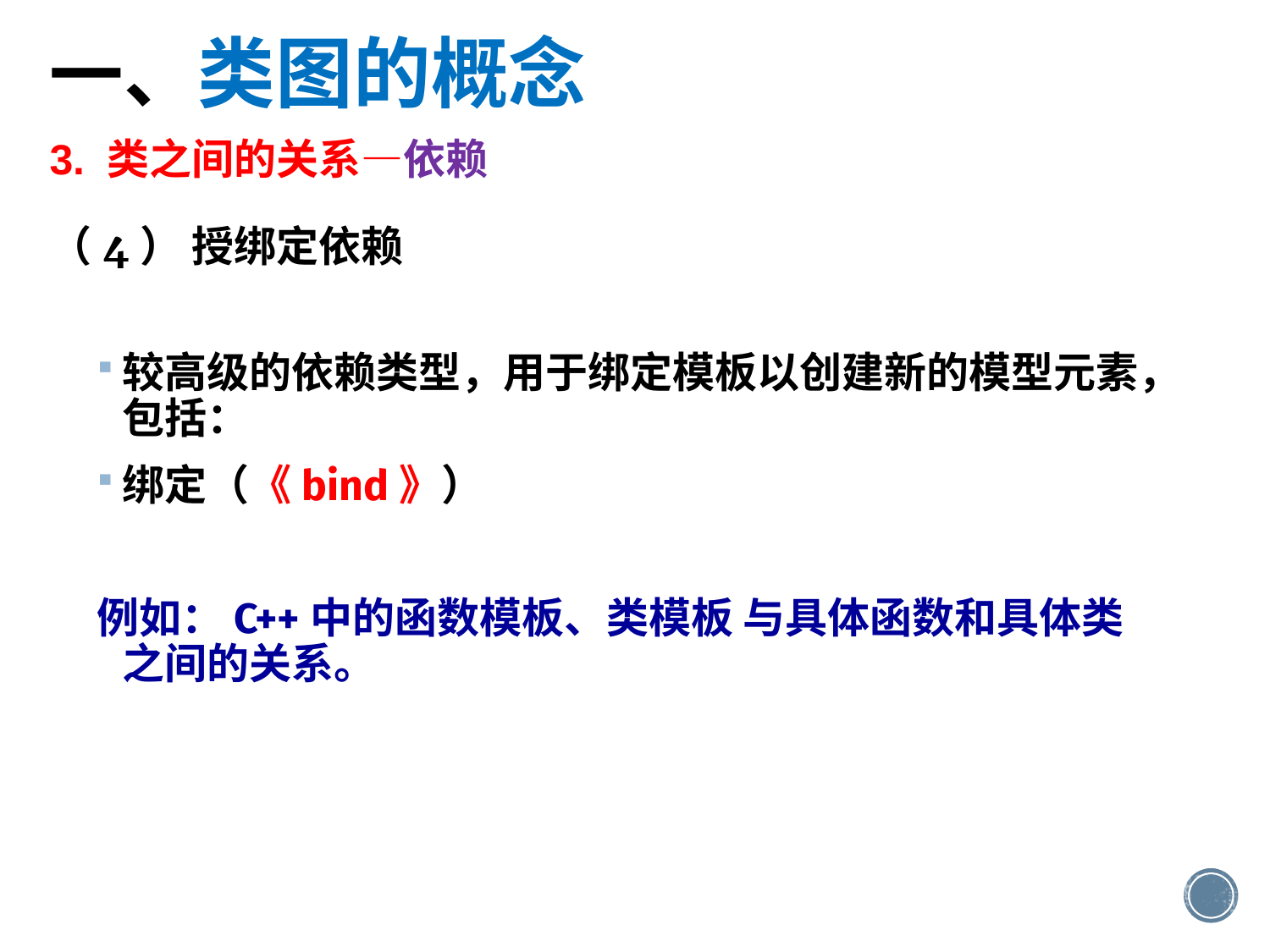

一、类图的概念
3. 类之间的关系—依赖
（4） 授绑定依赖
较高级的依赖类型，用于绑定模板以创建新的模型元素，包括：
绑定（《bind》）

例如：C++中的函数模板、类模板 与具体函数和具体类之间的关系。